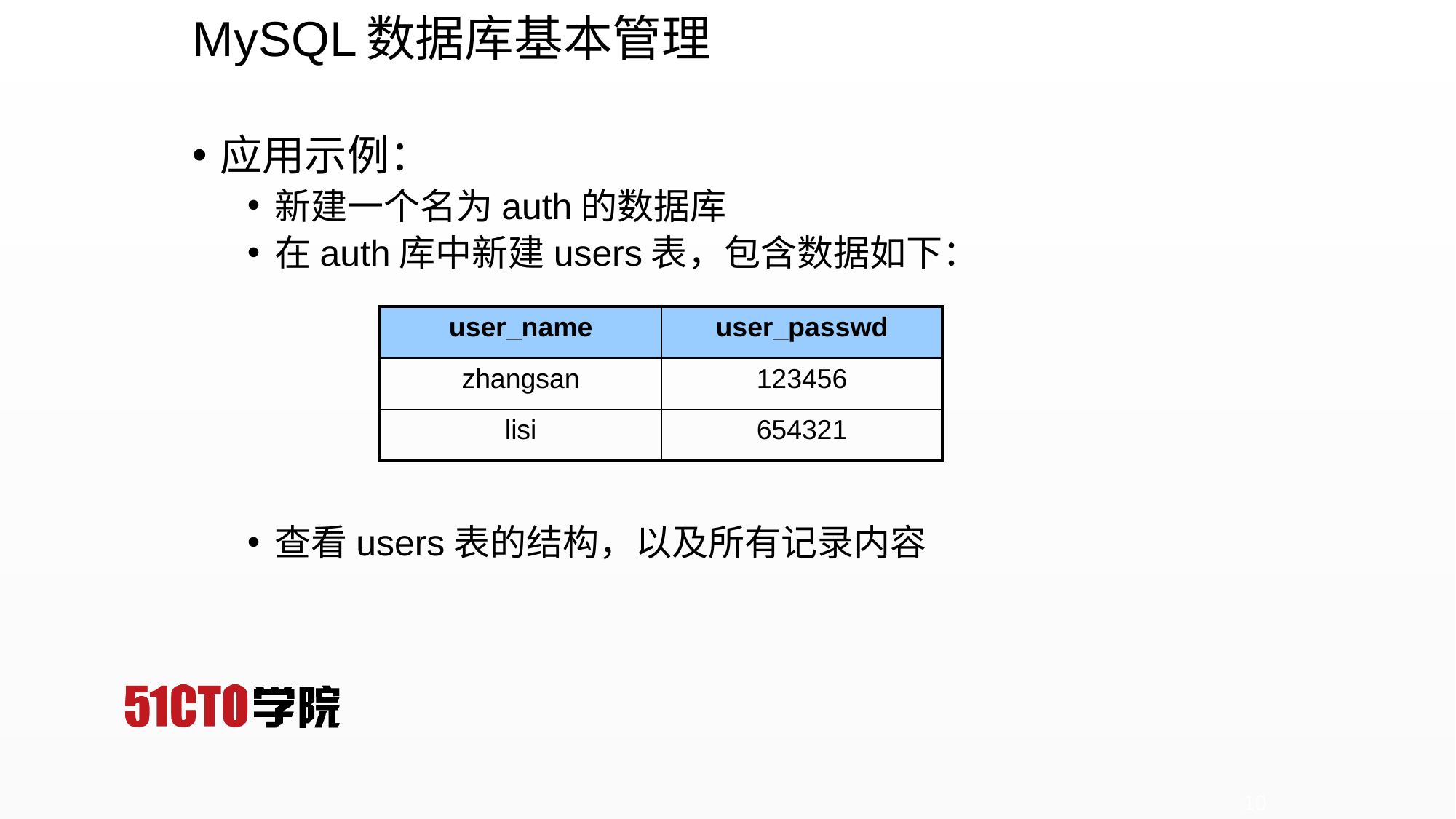

# MySQL数据库基本管理
应用示例：
新建一个名为auth的数据库
在auth库中新建users表，包含数据如下：

查看users表的结构，以及所有记录内容
| user\_name | user\_passwd |
| --- | --- |
| zhangsan | 123456 |
| lisi | 654321 |
10